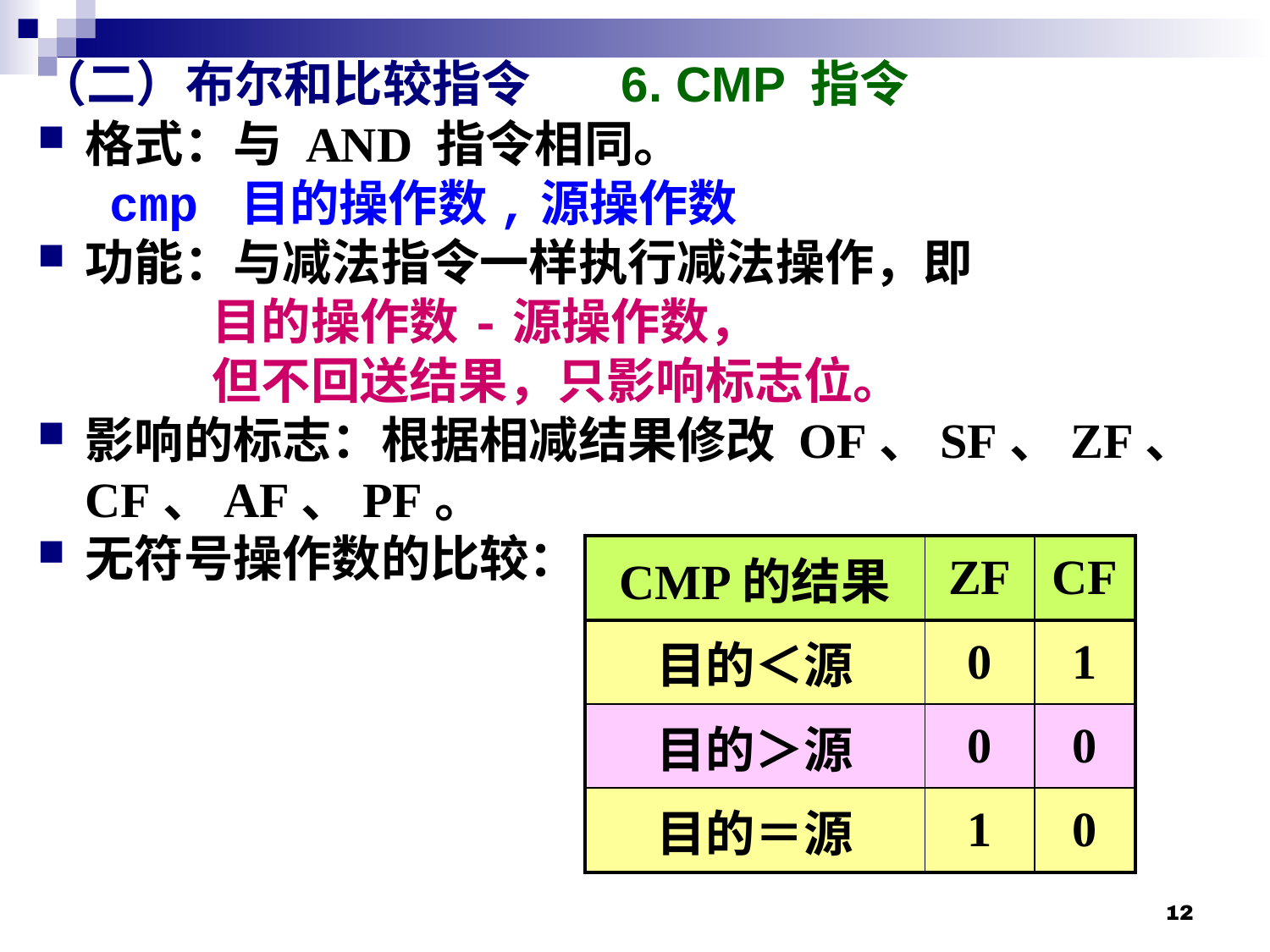

# （二）布尔和比较指令       6. CMP 指令
格式：与 AND 指令相同。
cmp 目的操作数,源操作数
功能：与减法指令一样执行减法操作，即
	目的操作数-源操作数，
	但不回送结果，只影响标志位。
影响的标志：根据相减结果修改 OF、SF、ZF、CF、AF、PF。
无符号操作数的比较：
| CMP的结果 | ZF | CF |
| --- | --- | --- |
| 目的＜源 | 0 | 1 |
| 目的＞源 | 0 | 0 |
| 目的＝源 | 1 | 0 |
12